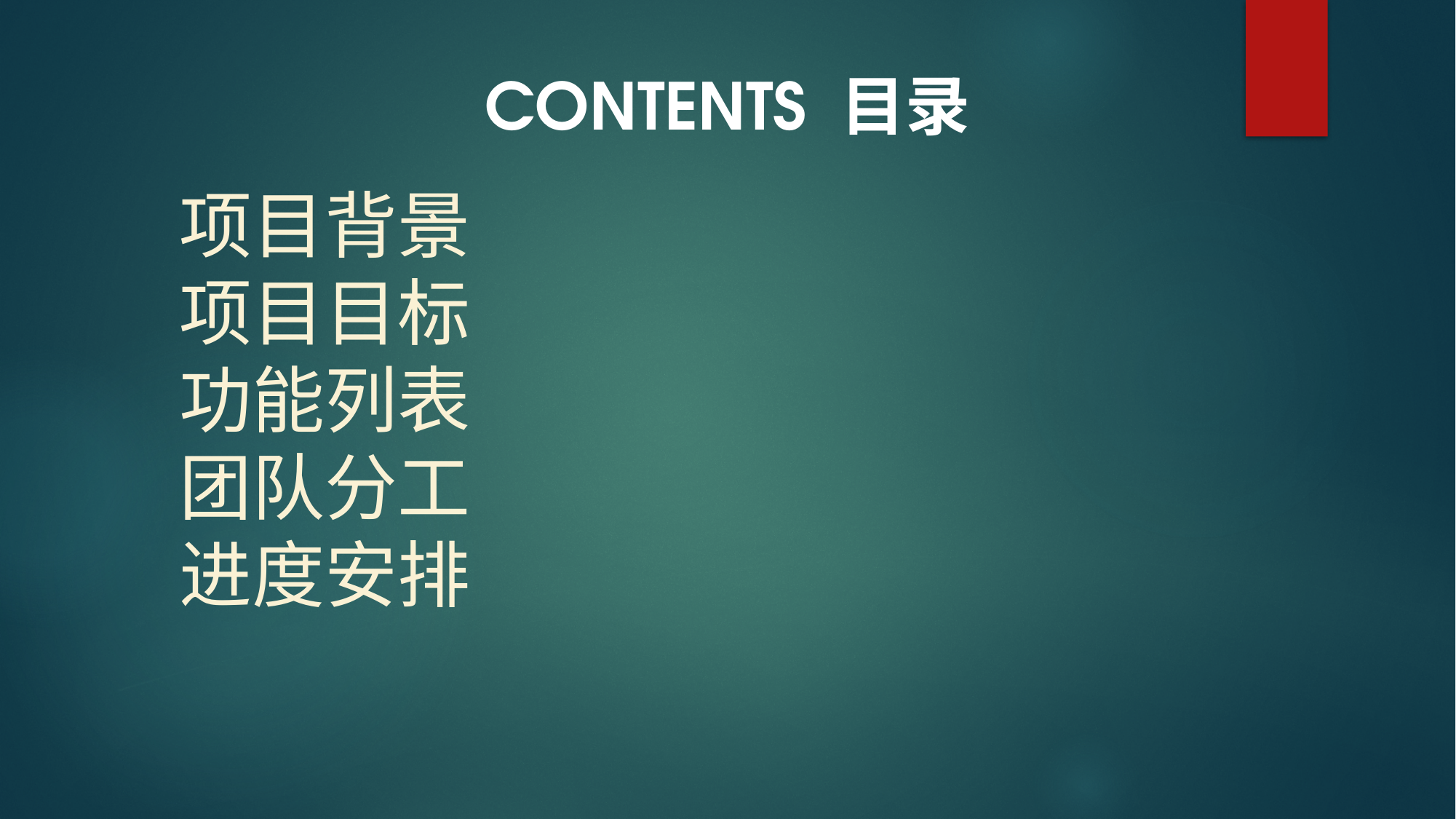

CONTENTS 目录
项目背景
项目目标
功能列表
团队分工
进度安排